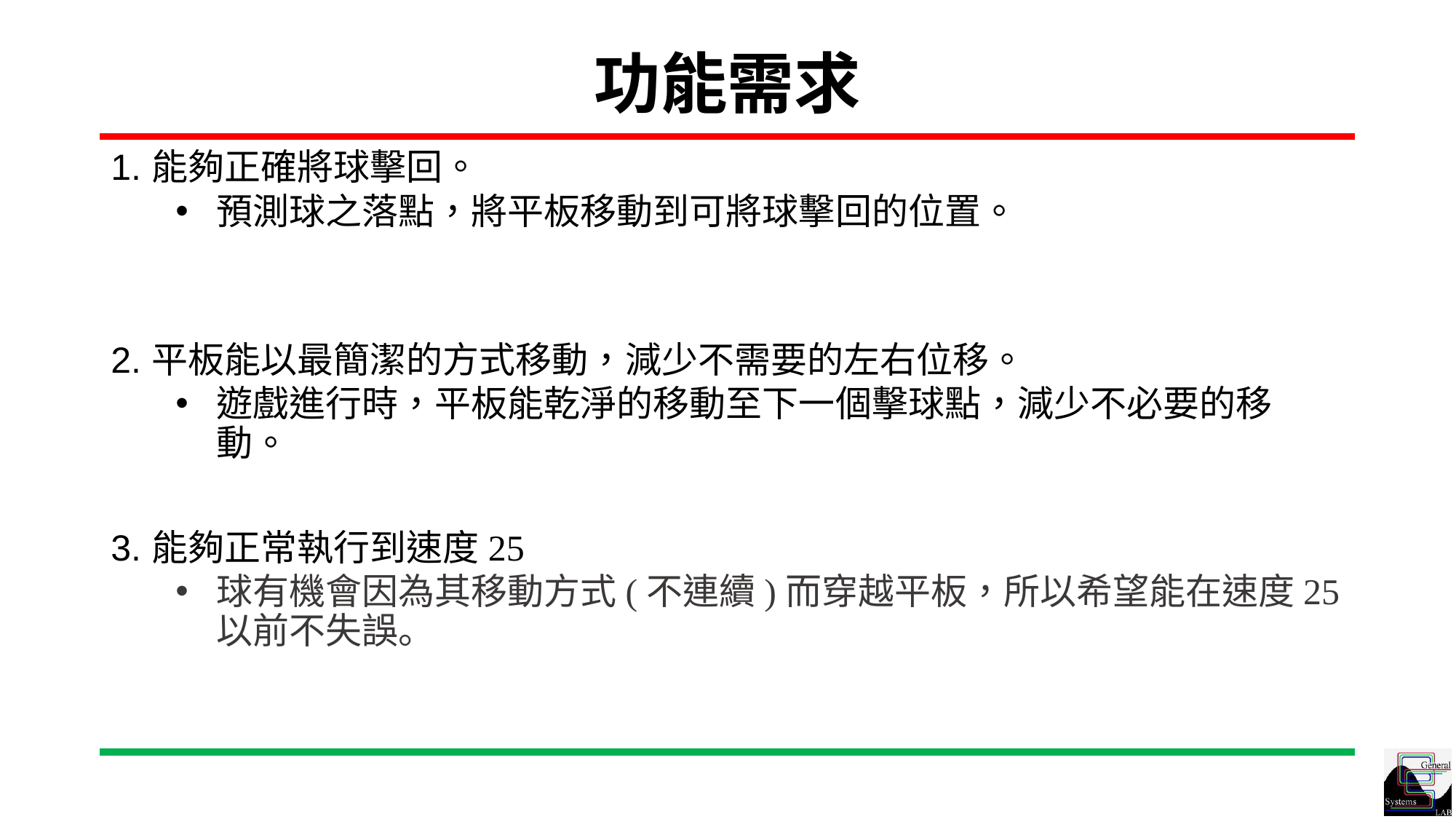

# 功能需求
能夠正確將球擊回。
預測球之落點，將平板移動到可將球擊回的位置。

平板能以最簡潔的方式移動，減少不需要的左右位移。
遊戲進行時，平板能乾淨的移動至下一個擊球點，減少不必要的移動。

能夠正常執行到速度25
球有機會因為其移動方式(不連續)而穿越平板，所以希望能在速度25以前不失誤。